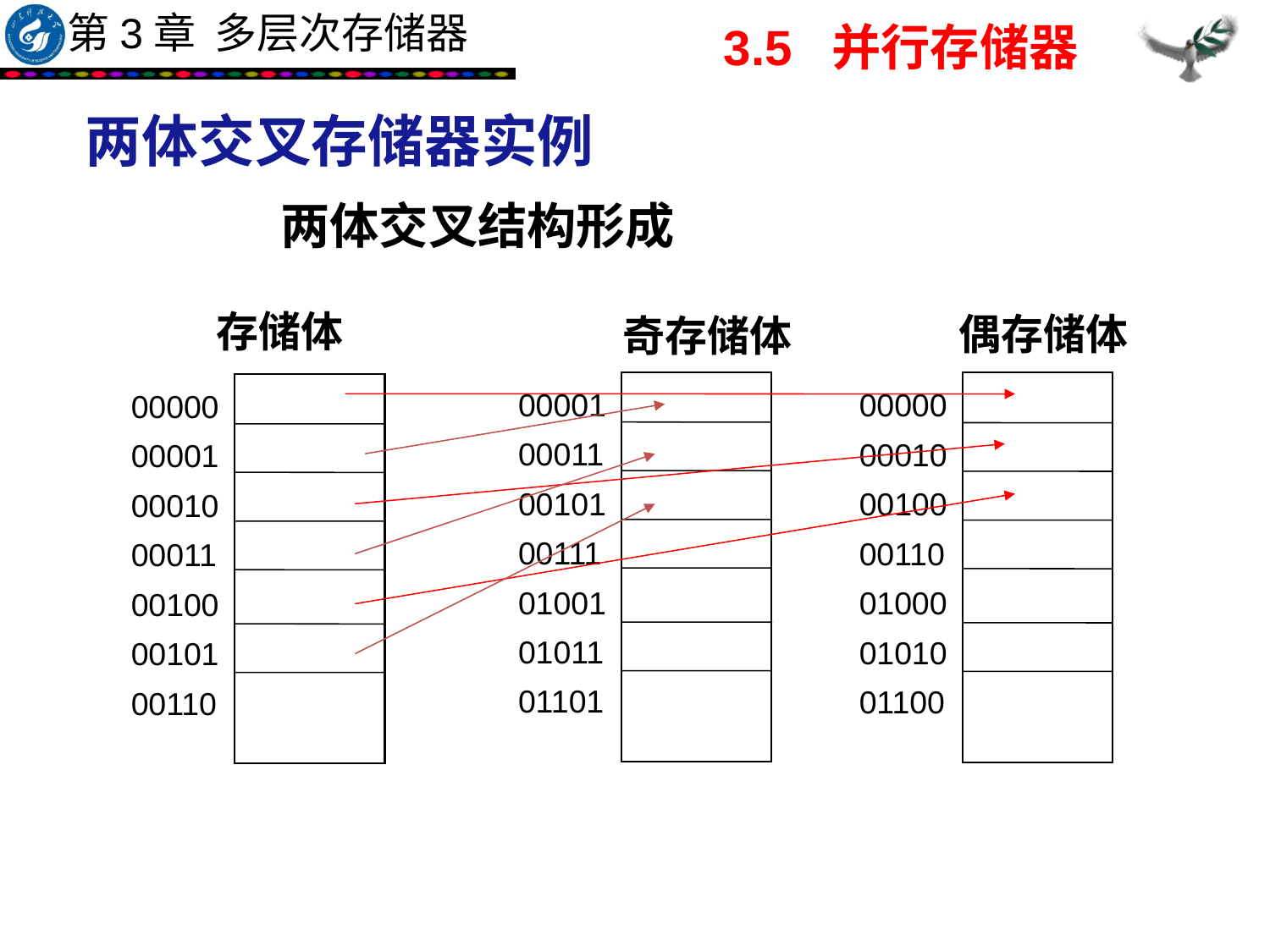

3.5  并行存储器
两体交叉存储器实例
两体交叉结构形成
存储体
偶存储体
奇存储体
00001
00011
00101
00111
01001
01011
01101

00000
00010
00100
00110
01000
01010
01100

00000
00001
00010
00011
00100
00101
00110